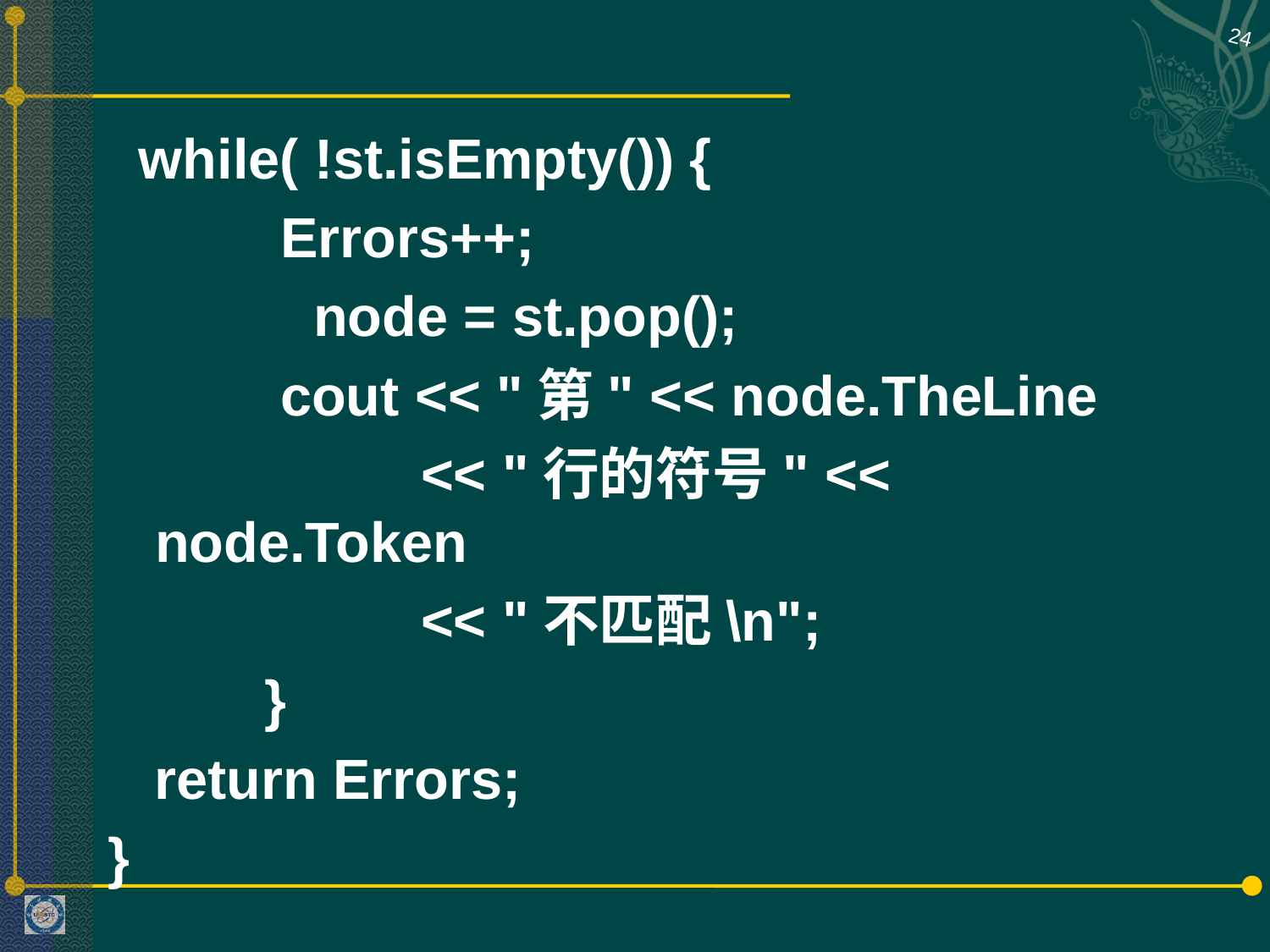

24
  while( !st.isEmpty()) {
	        Errors++;
		  node = st.pop();
	        cout << "第" << node.TheLine
                    << "行的符号" << node.Token
                    << "不匹配\n";
	       }
   return Errors;
}